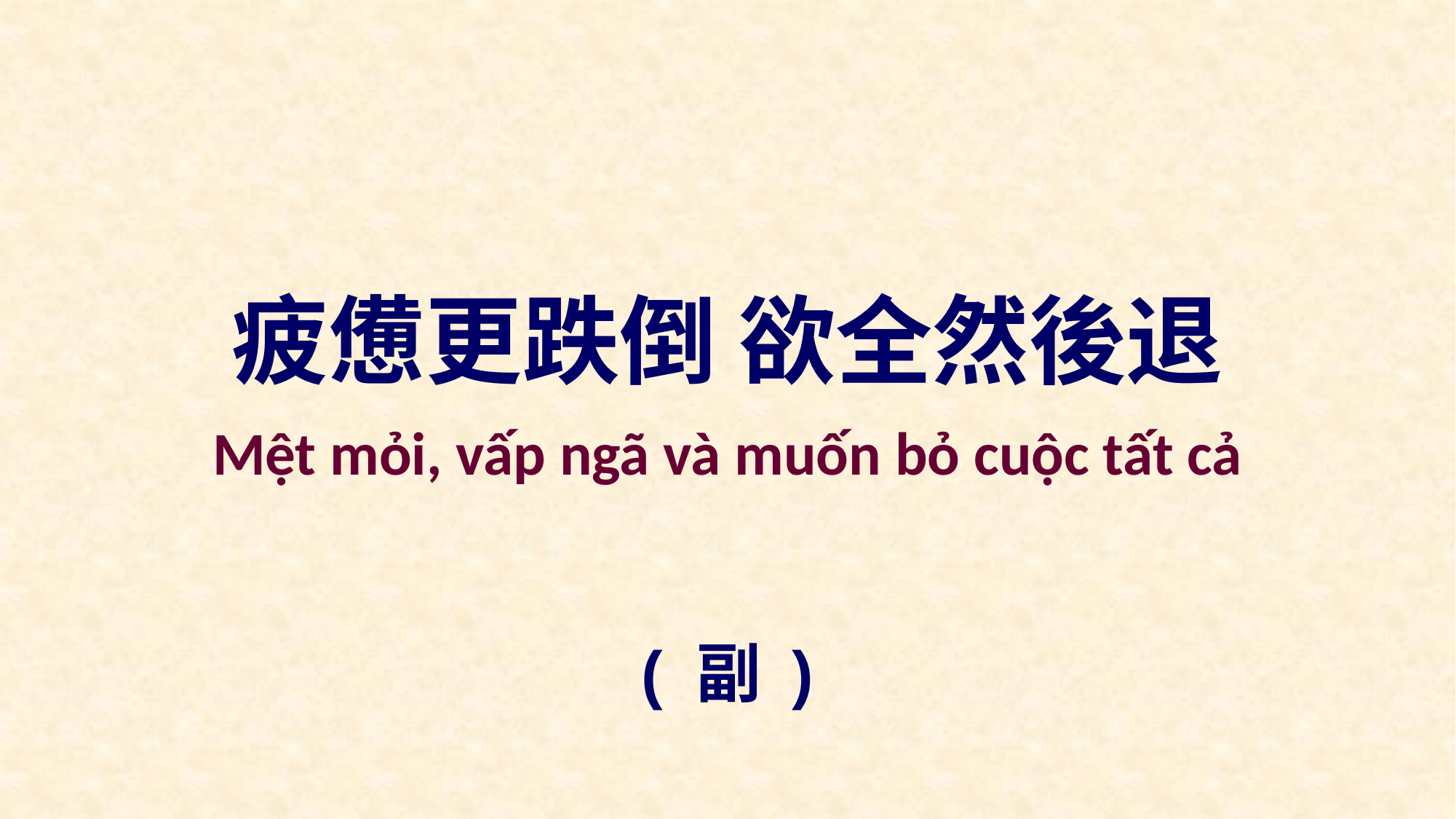

疲憊更跌倒 欲全然後退
Mệt mỏi, vấp ngã và muốn bỏ cuộc tất cả
( 副 )